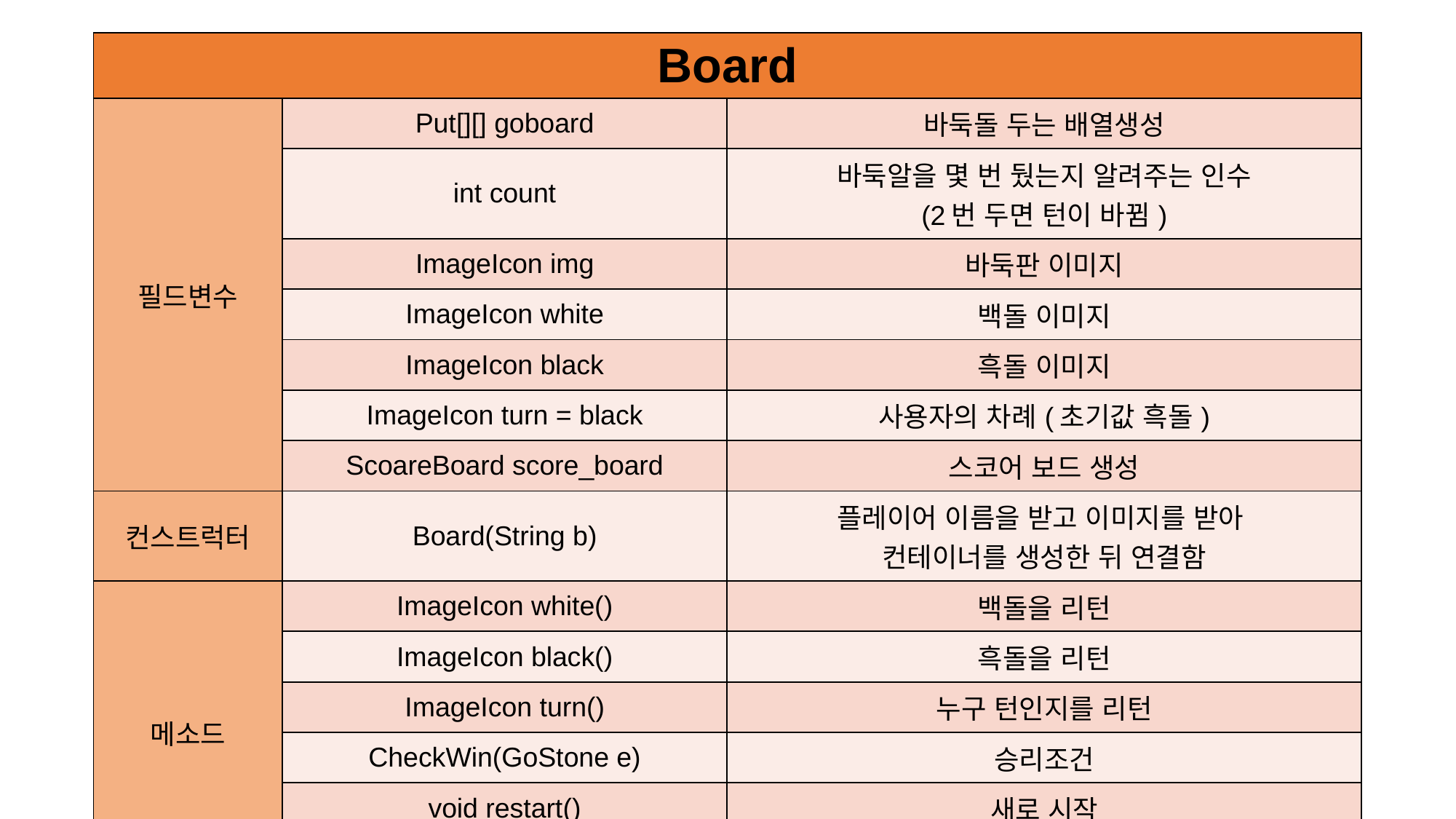

| Board |  |  |
| --- | --- | --- |
| 필드변수 | Put[][] goboard | 바둑돌 두는 배열생성 |
|  | int count | 바둑알을 몇 번 뒀는지 알려주는 인수 (2번 두면 턴이 바뀜) |
|  | ImageIcon img | 바둑판 이미지 |
|  | ImageIcon white | 백돌 이미지 |
|  | ImageIcon black | 흑돌 이미지 |
|  | ImageIcon turn = black | 사용자의 차례(초기값 흑돌) |
|  | ScoareBoard score\_board | 스코어 보드 생성 |
| 컨스트럭터 | Board(String b) | 플레이어 이름을 받고 이미지를 받아 컨테이너를 생성한 뒤 연결함 |
| 메소드 | ImageIcon white() | 백돌을 리턴 |
|  | ImageIcon black() | 흑돌을 리턴 |
|  | ImageIcon turn() | 누구 턴인지를 리턴 |
|  | CheckWin(GoStone e) | 승리조건 |
|  | void restart() | 새로 시작 |
|  | void put(GoStone s) | 바둑돌을 두었을 때 |